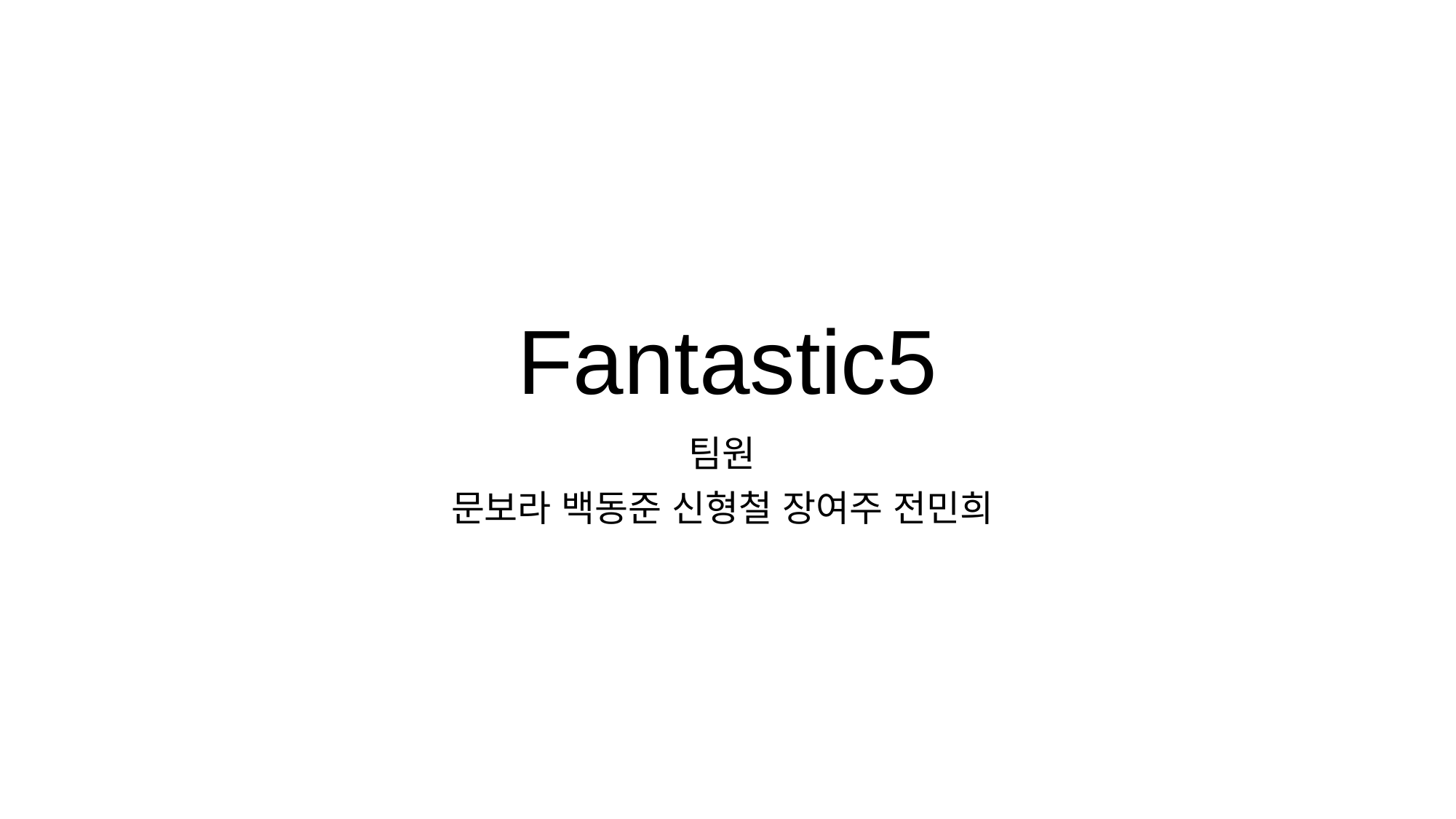

# Fantastic5
팀원
문보라 백동준 신형철 장여주 전민희